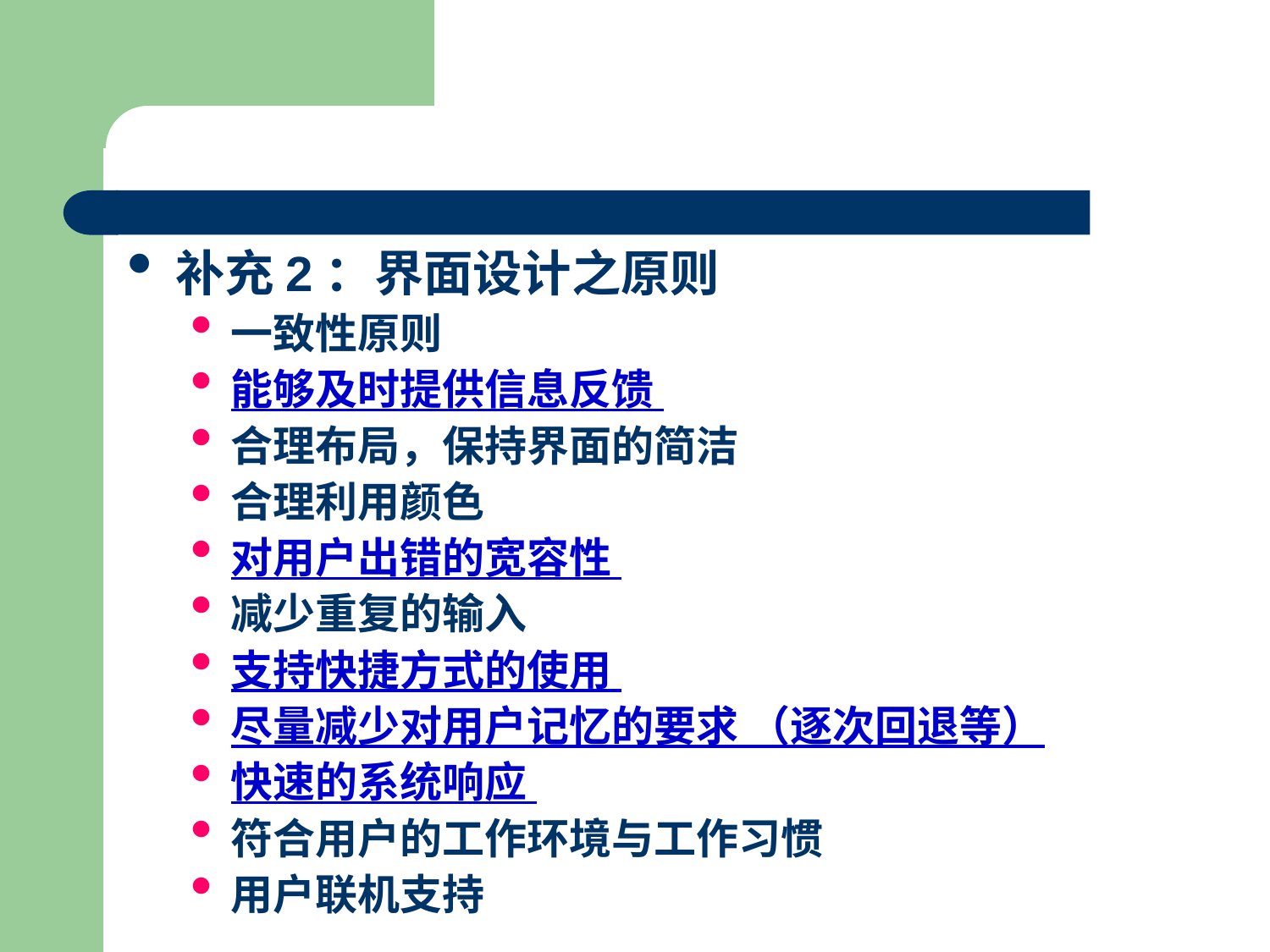

#
补充2：界面设计之原则
一致性原则
能够及时提供信息反馈
合理布局，保持界面的简洁
合理利用颜色
对用户出错的宽容性
减少重复的输入
支持快捷方式的使用
尽量减少对用户记忆的要求 （逐次回退等）
快速的系统响应
符合用户的工作环境与工作习惯
用户联机支持